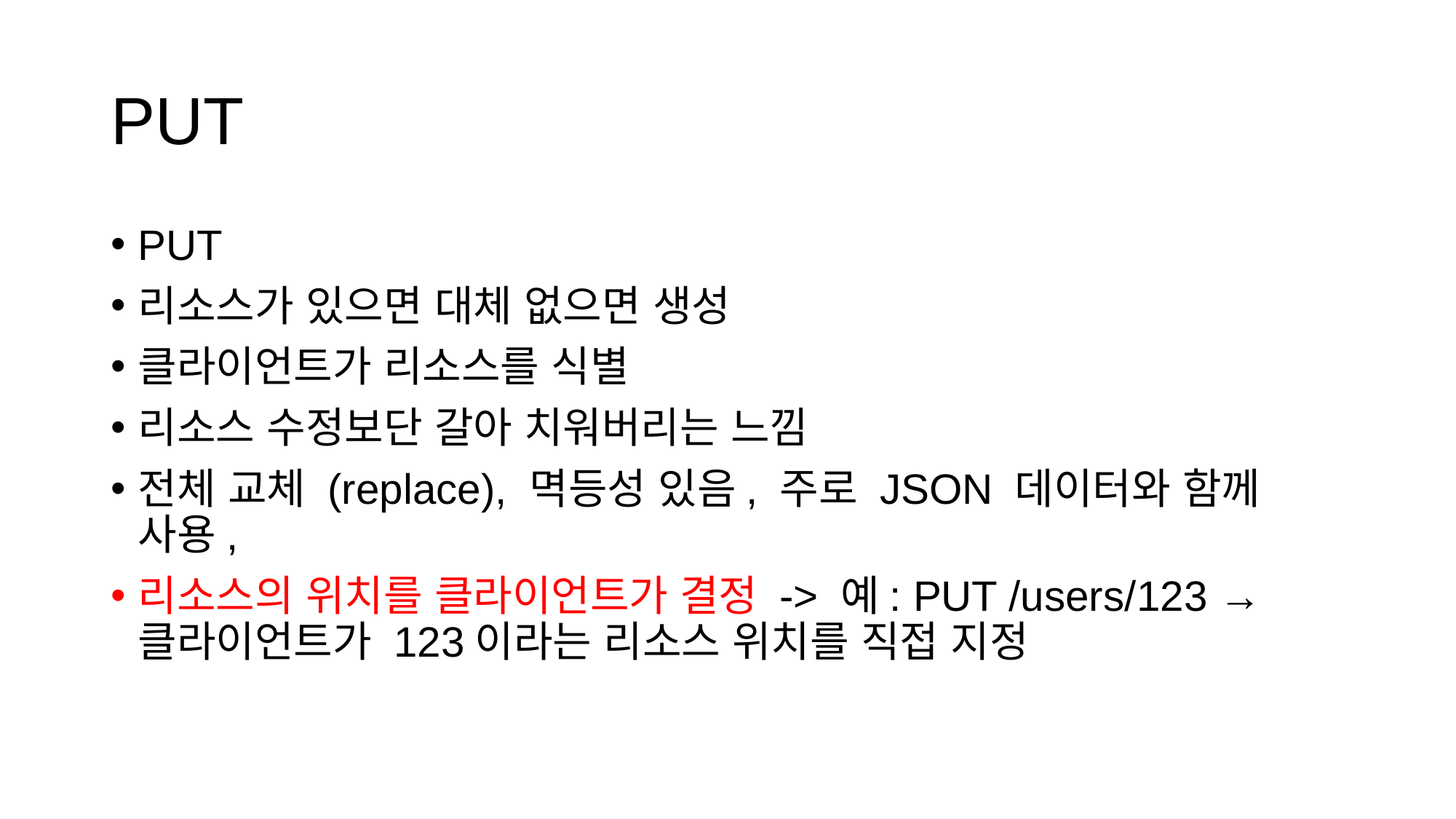

# PUT
PUT
리소스가 있으면 대체 없으면 생성
클라이언트가 리소스를 식별
리소스 수정보단 갈아 치워버리는 느낌
전체 교체 (replace), 멱등성 있음, 주로 JSON 데이터와 함께 사용,
리소스의 위치를 클라이언트가 결정 -> 예: PUT /users/123 → 클라이언트가 123이라는 리소스 위치를 직접 지정